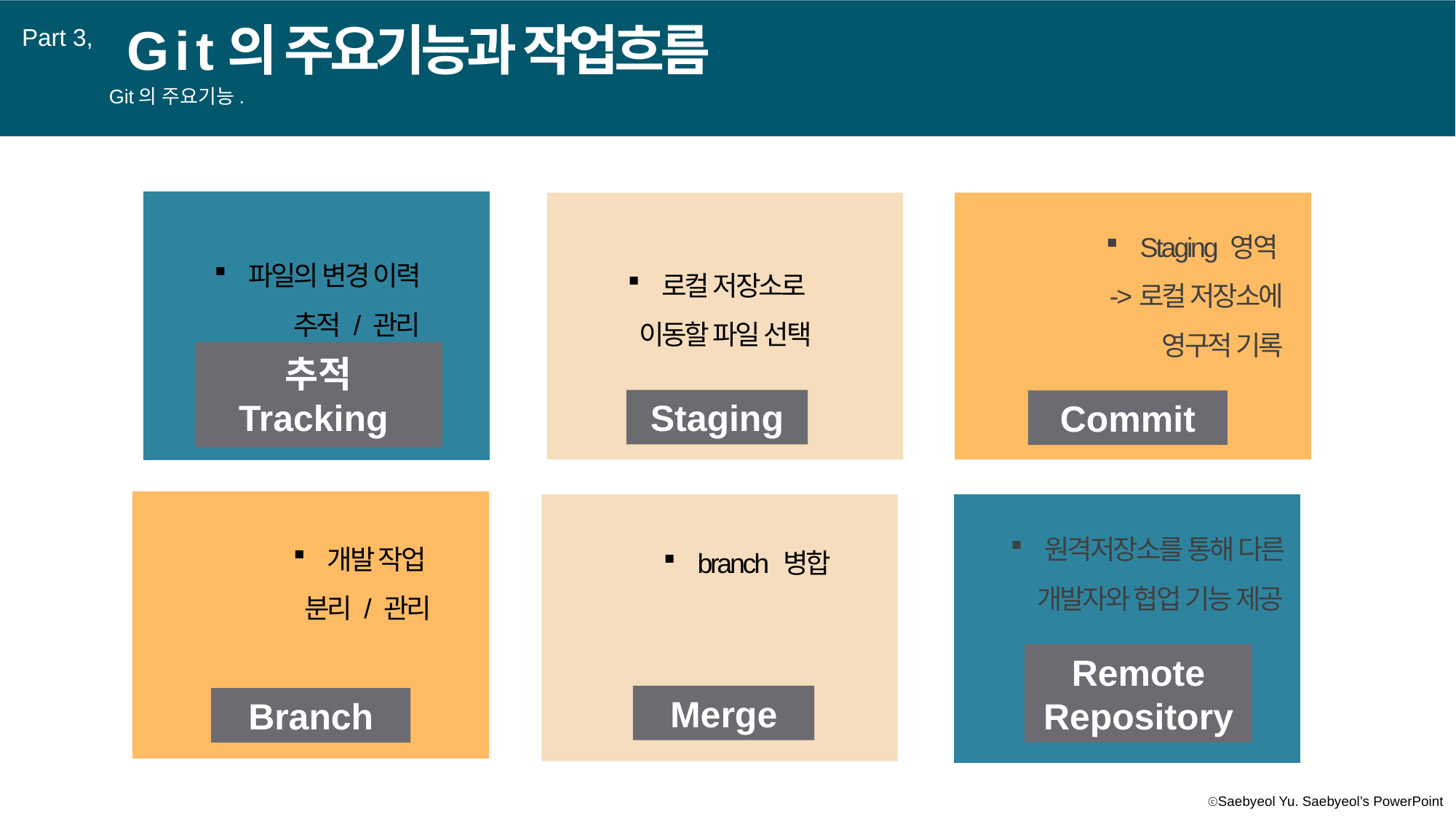

G i t의 주요기능과 작업흐름
Part 3,
Git의 주요기능.

Staging 영역
->로컬 저장소에
영구적 기록
내용을 입력하세요
내용을 입력하세요
내용을 입력하세요
내용을 입력하세요
파일의 변경 이력
추적 / 관리
로컬 저장소로
이동할 파일 선택
추적 Tracking
Staging
Commit

원격저장소를 통해 다른 개발자와 협업 기능 제공
개발 작업
분리 / 관리
branch 병합
Remote Repository
Merge
Branch
Commit